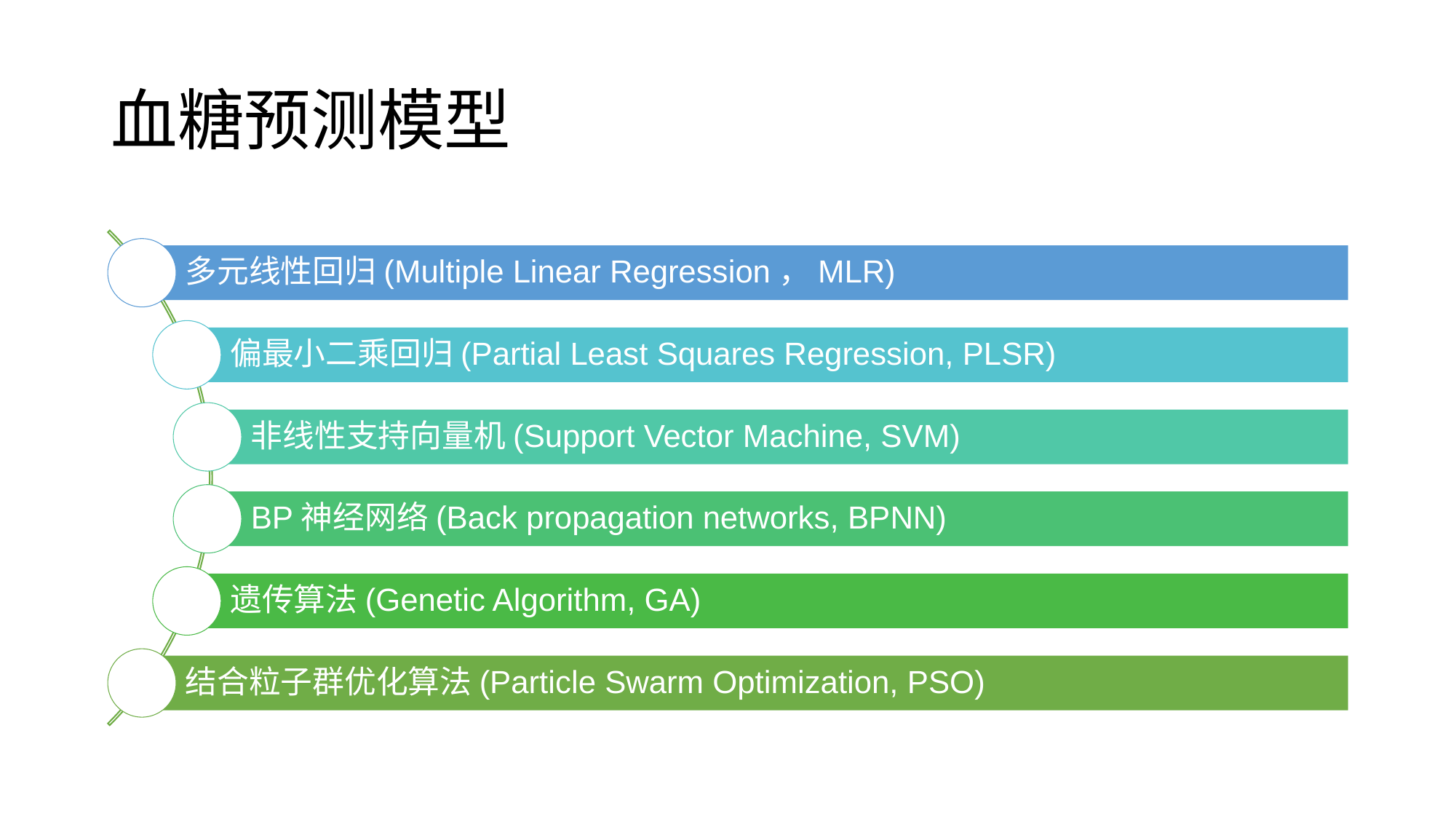

# 血糖预测模型
多元线性回归(Multiple Linear Regression，MLR)
偏最小二乘回归(Partial Least Squares Regression, PLSR)
非线性支持向量机(Support Vector Machine, SVM)
BP神经网络(Back propagation networks, BPNN)
遗传算法(Genetic Algorithm, GA)
结合粒子群优化算法(Particle Swarm Optimization, PSO)